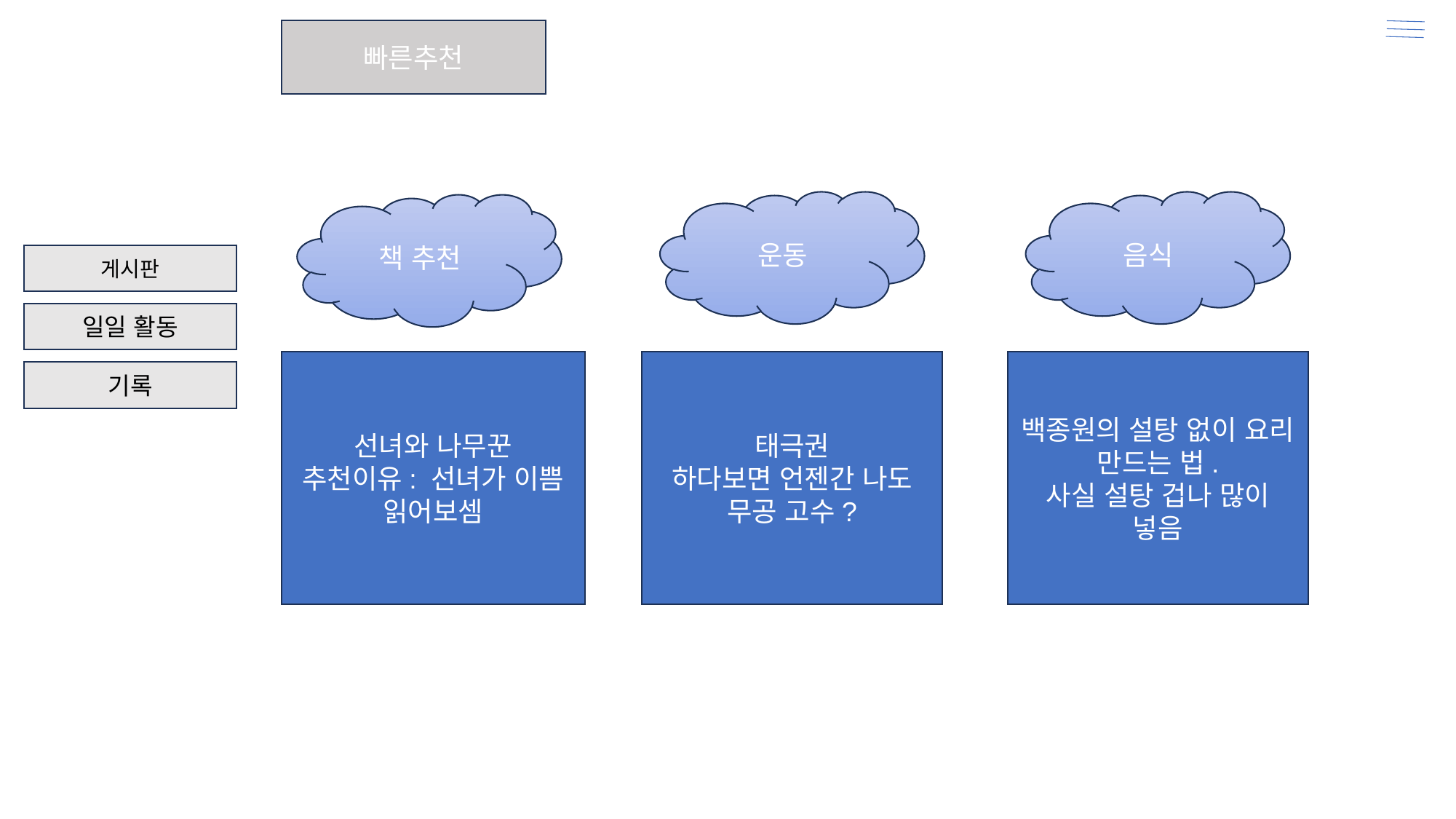

빠른추천
운동
음식
책 추천
게시판
일일 활동
백종원의 설탕 없이 요리 만드는 법.
사실 설탕 겁나 많이 넣음
선녀와 나무꾼
추천이유: 선녀가 이쁨
읽어보셈
태극권
하다보면 언젠간 나도 무공 고수?
기록